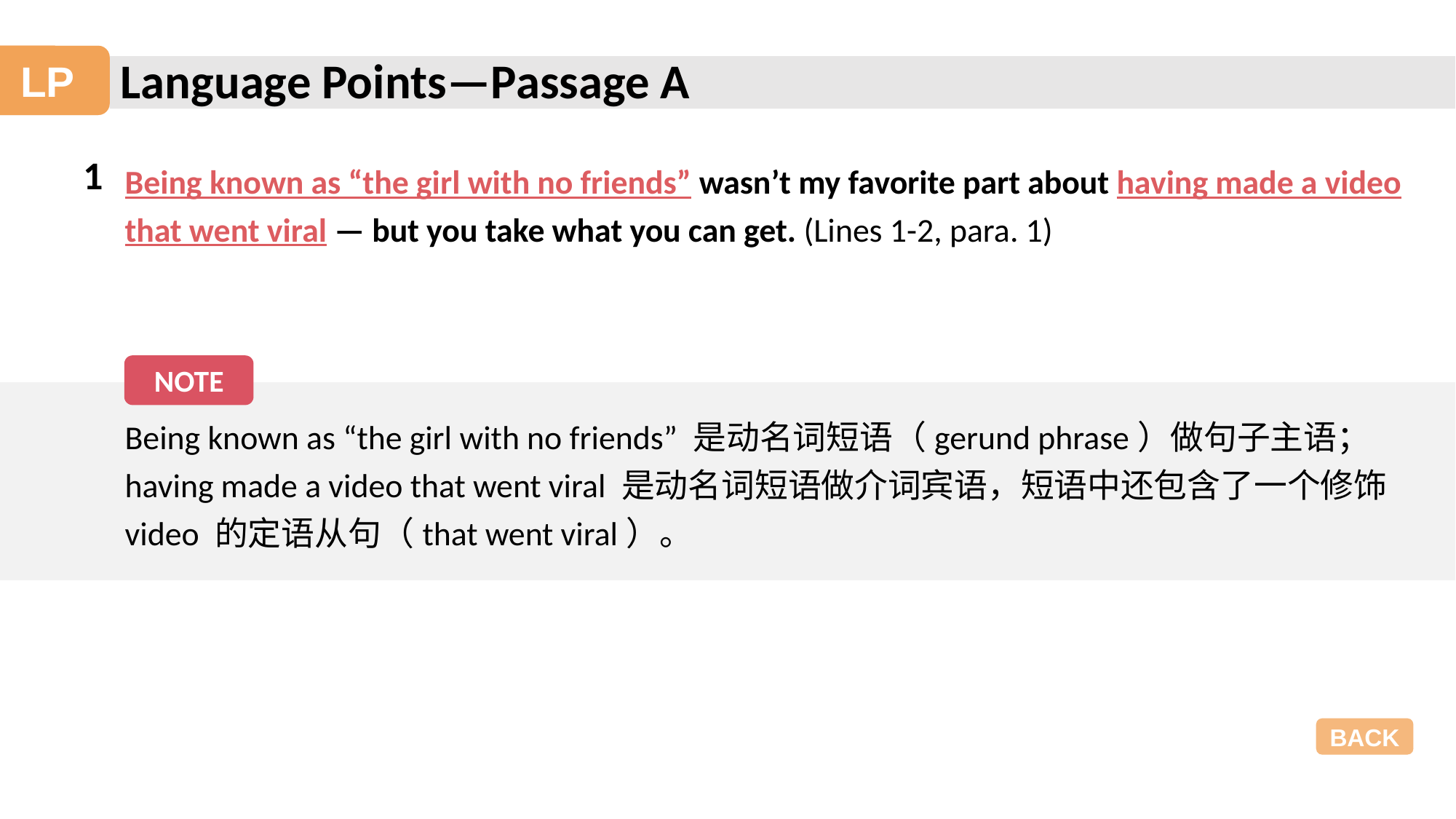

Language Points—Passage A
LP

1
Being known as “the girl with no friends” wasn’t my favorite part about having made a video that went viral — but you take what you can get. (Lines 1-2, para. 1)
NOTE

Being known as “the girl with no friends” 是动名词短语（gerund phrase）做句子主语；
having made a video that went viral 是动名词短语做介词宾语，短语中还包含了一个修饰
video 的定语从句（that went viral）。
BACK